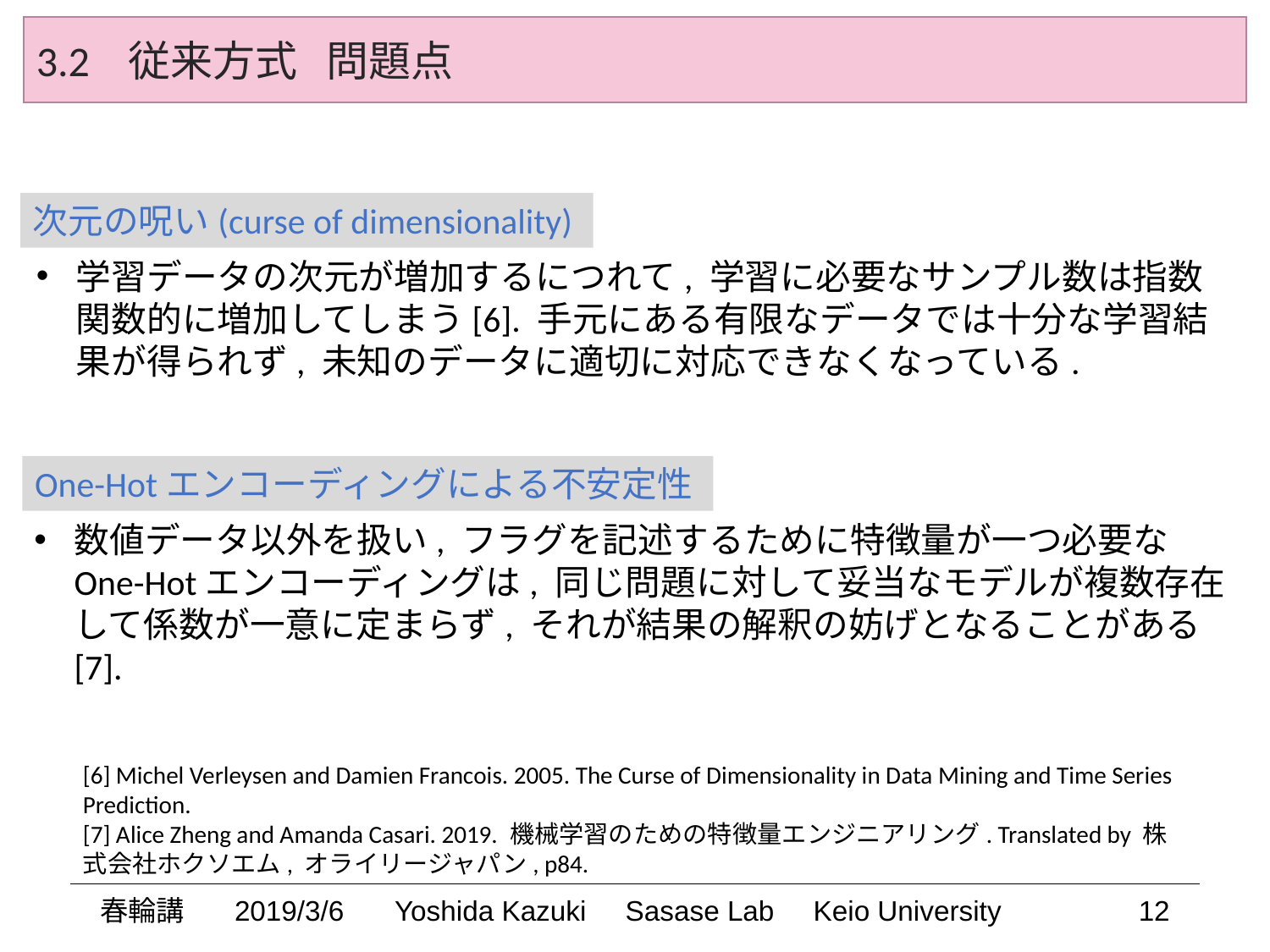

3.2   従来方式   問題点
次元の呪い(curse of dimensionality)
学習データの次元が増加するにつれて, 学習に必要なサンプル数は指数関数的に増加してしまう[6]. 手元にある有限なデータでは十分な学習結果が得られず, 未知のデータに適切に対応できなくなっている.
One-Hotエンコーディングによる不安定性
数値データ以外を扱い, フラグを記述するために特徴量が一つ必要なOne-Hotエンコーディングは, 同じ問題に対して妥当なモデルが複数存在して係数が一意に定まらず, それが結果の解釈の妨げとなることがある[7].
[6] Michel Verleysen and Damien Francois. 2005. The Curse of Dimensionality in Data Mining and Time Series Prediction.
[7] Alice Zheng and Amanda Casari. 2019. 機械学習のための特徴量エンジニアリング. Translated by 株式会社ホクソエム, オライリージャパン, p84.
春輪講     2019/3/6
12
Yoshida Kazuki     Sasase Lab     Keio University